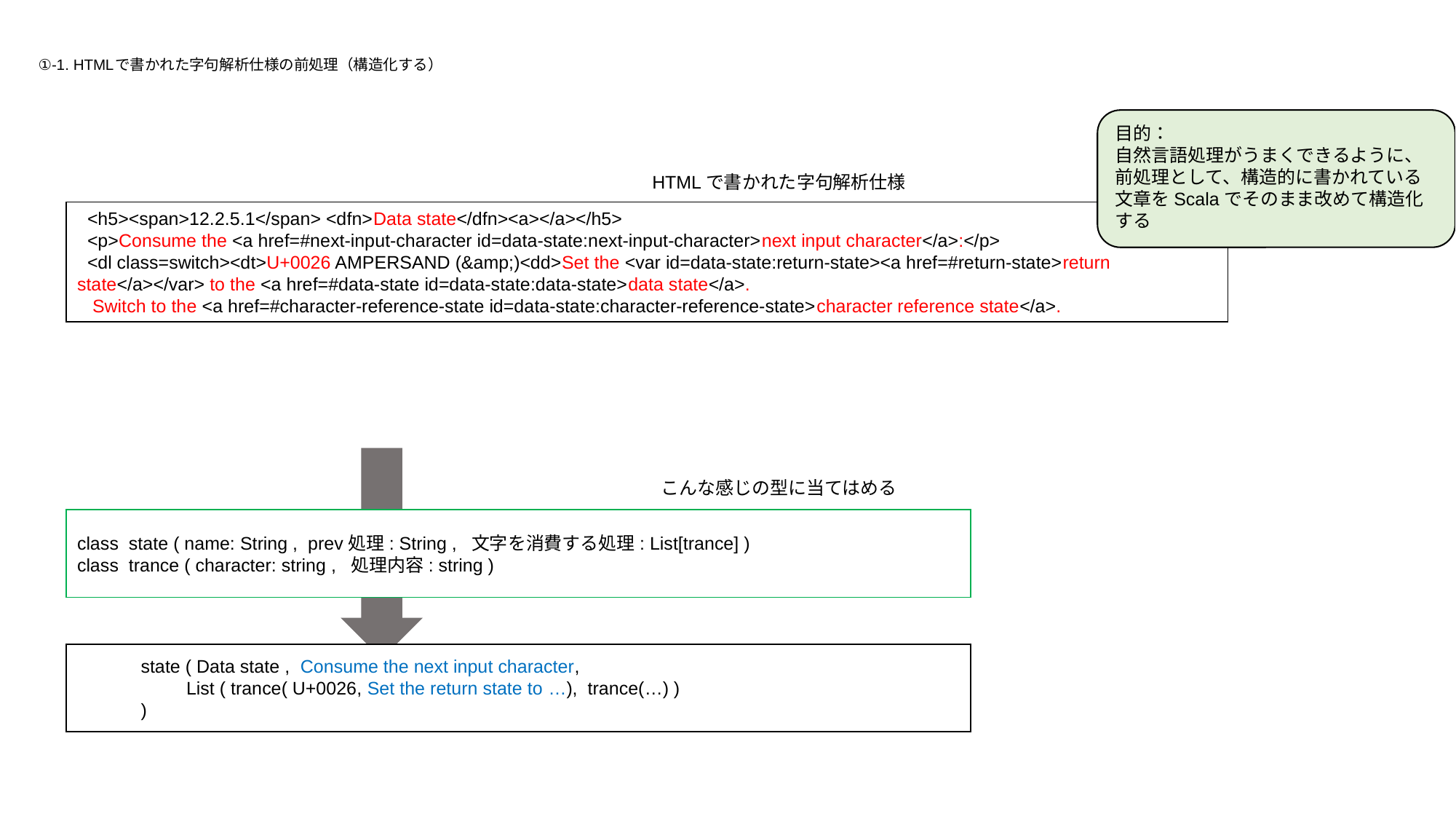

# ①-1. HTMLで書かれた字句解析仕様の前処理（構造化する）

目的：
自然言語処理がうまくできるように、前処理として、構造的に書かれている文章をScalaでそのまま改めて構造化する
HTMLで書かれた字句解析仕様
  <h5><span>12.2.5.1</span> <dfn>Data state</dfn><a></a></h5>
  <p>Consume the <a href=#next-input-character id=data-state:next-input-character>next input character</a>:</p>
  <dl class=switch><dt>U+0026 AMPERSAND (&amp;)<dd>Set the <var id=data-state:return-state><a href=#return-state>return state</a></var> to the <a href=#data-state id=data-state:data-state>data state</a>.
   Switch to the <a href=#character-reference-state id=data-state:character-reference-state>character reference state</a>.

こんな感じの型に当てはめる

class  state ( name: String ,  prev処理: String ,  文字を消費する処理: List[trance] )
class  trance ( character: string ,  処理内容: string )
state ( Data state ,  Consume the next input character,
	List ( trance( U+0026, Set the return state to …),  trance(…) )
)